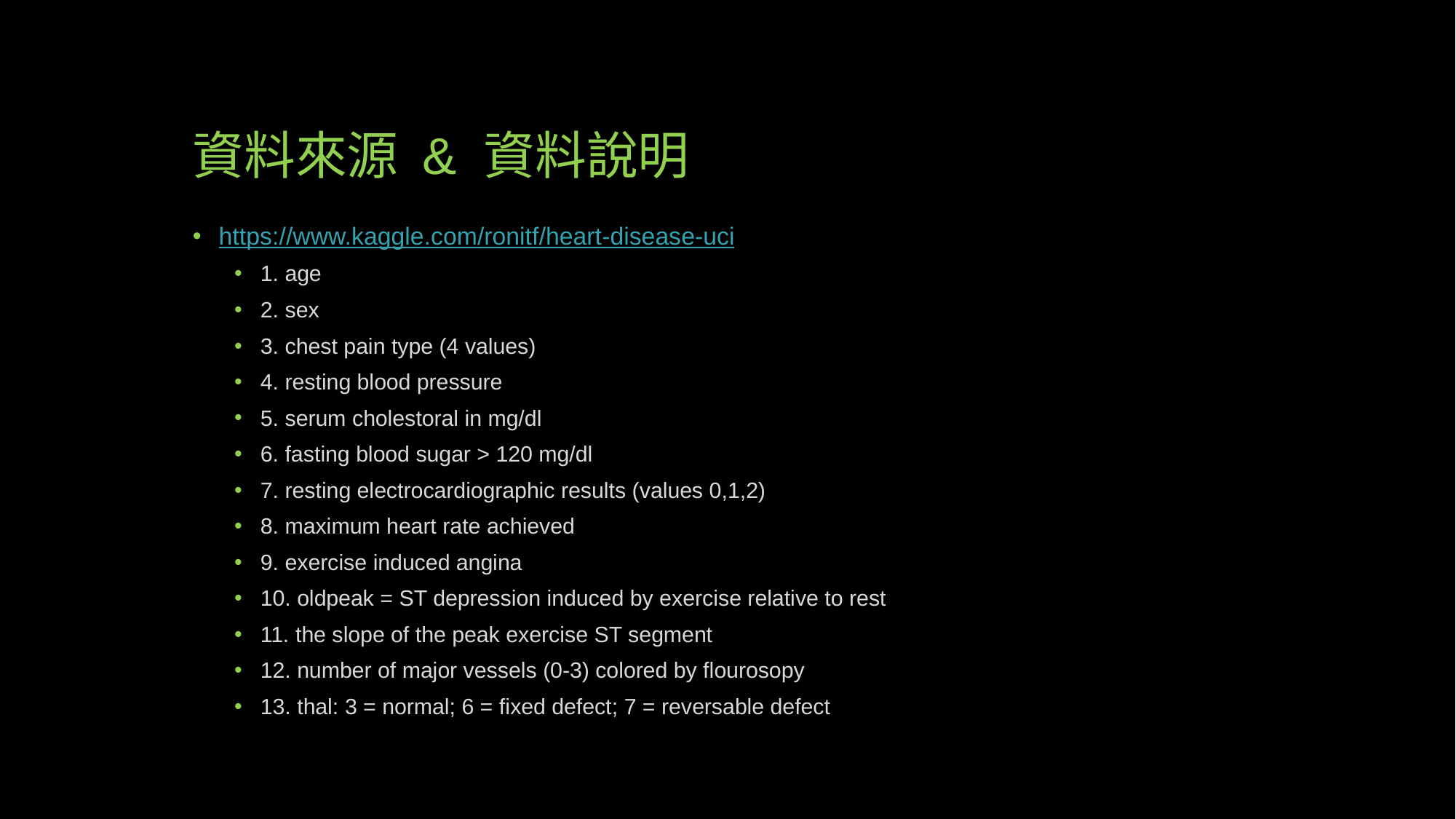

# 資料來源 & 資料說明
https://www.kaggle.com/ronitf/heart-disease-uci
1. age
2. sex
3. chest pain type (4 values)
4. resting blood pressure
5. serum cholestoral in mg/dl
6. fasting blood sugar > 120 mg/dl
7. resting electrocardiographic results (values 0,1,2)
8. maximum heart rate achieved
9. exercise induced angina
10. oldpeak = ST depression induced by exercise relative to rest
11. the slope of the peak exercise ST segment
12. number of major vessels (0-3) colored by flourosopy
13. thal: 3 = normal; 6 = fixed defect; 7 = reversable defect